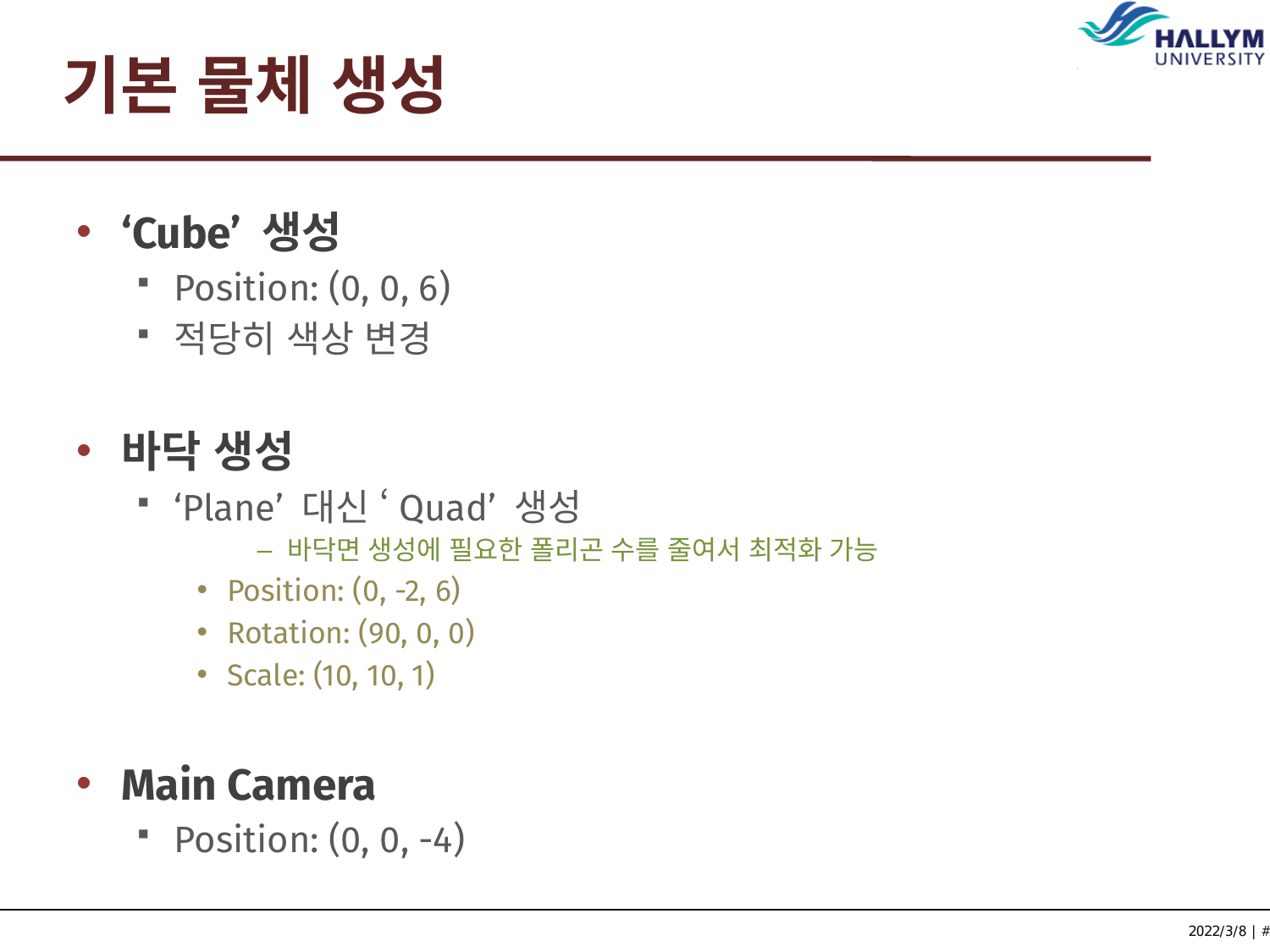

# 기본 물체 생성
‘Cube’ 생성
Position: (0, 0, 6)
적당히 색상 변경

바닥 생성
‘Plane’ 대신 ‘Quad’ 생성
바닥면 생성에 필요한 폴리곤 수를 줄여서 최적화 가능
Position: (0, -2, 6)
Rotation: (90, 0, 0)
Scale: (10, 10, 1)

Main Camera
Position: (0, 0, -4)